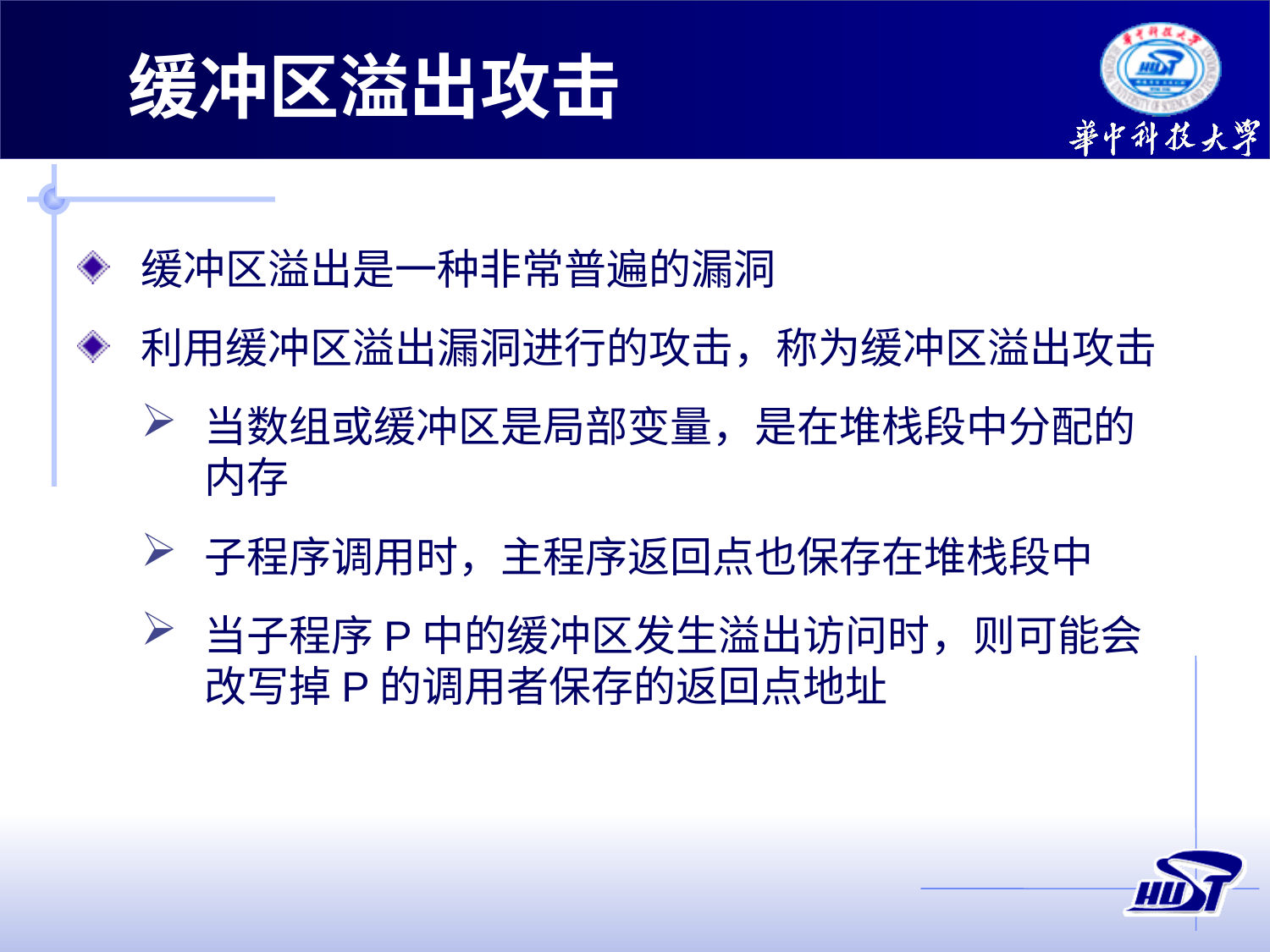

缓冲区溢出攻击
缓冲区溢出是一种非常普遍的漏洞
利用缓冲区溢出漏洞进行的攻击，称为缓冲区溢出攻击
当数组或缓冲区是局部变量，是在堆栈段中分配的内存
子程序调用时，主程序返回点也保存在堆栈段中
当子程序P中的缓冲区发生溢出访问时，则可能会改写掉P的调用者保存的返回点地址